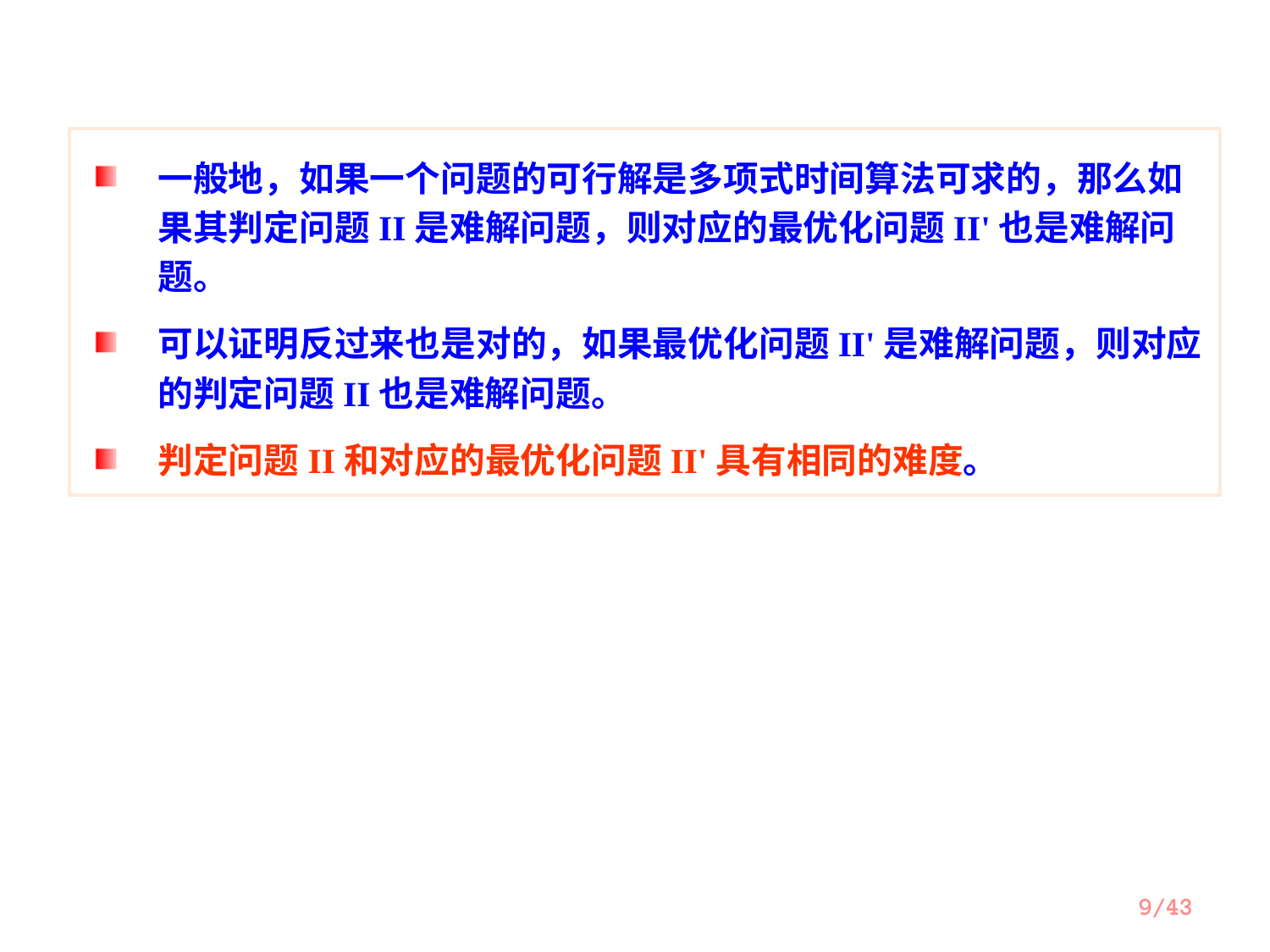

一般地，如果一个问题的可行解是多项式时间算法可求的，那么如果其判定问题II是难解问题，则对应的最优化问题II'也是难解问题。
可以证明反过来也是对的，如果最优化问题II'是难解问题，则对应的判定问题II也是难解问题。
判定问题II和对应的最优化问题II'具有相同的难度。
9/43